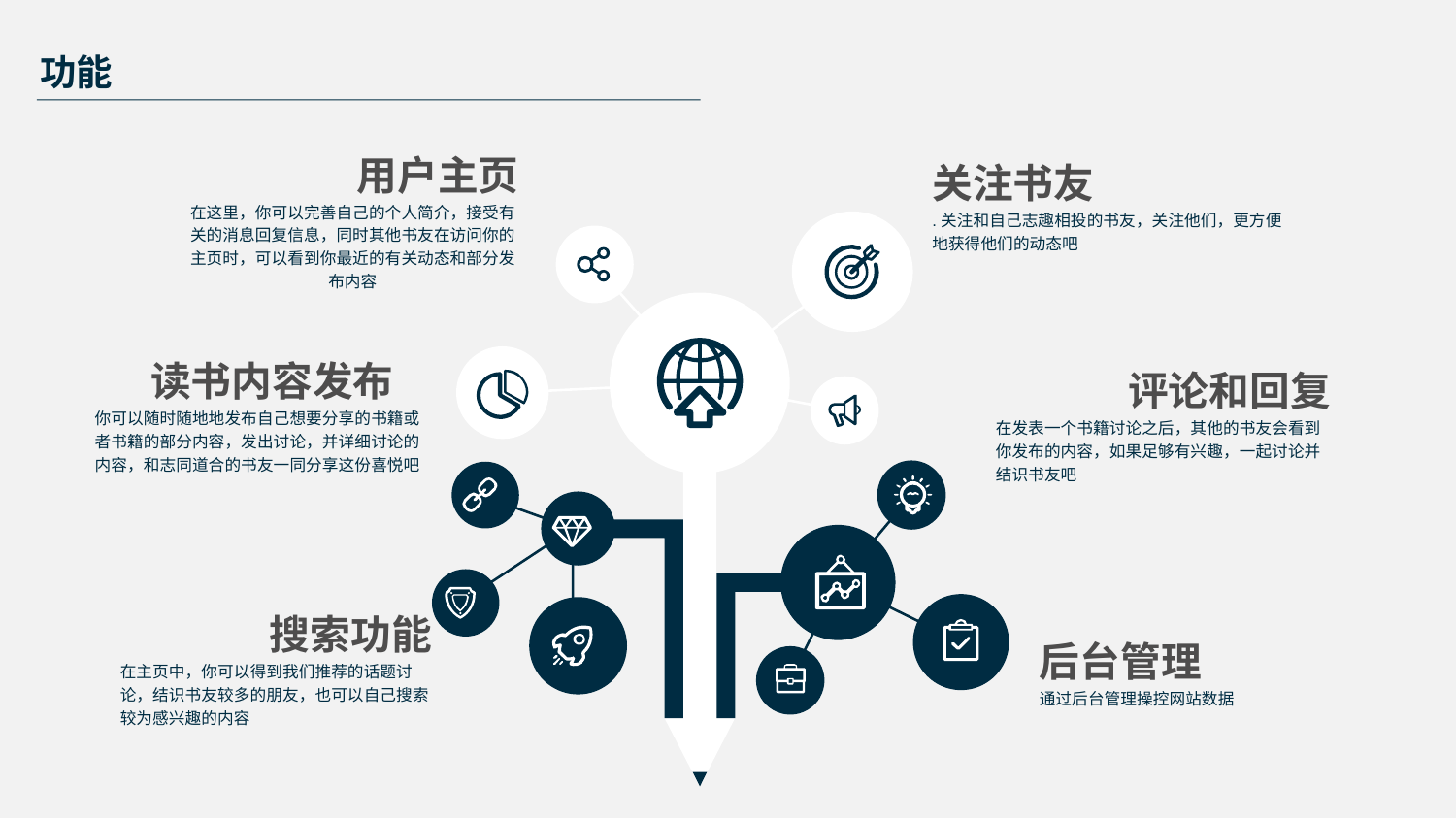

功能

关注书友
.关注和自己志趣相投的书友，关注他们，更方便地获得他们的动态吧
用户主页
在这里，你可以完善自己的个人简介，接受有关的消息回复信息，同时其他书友在访问你的主页时，可以看到你最近的有关动态和部分发布内容

     读书内容发布
你可以随时随地地发布自己想要分享的书籍或者书籍的部分内容，发出讨论，并详细讨论的内容，和志同道合的书友一同分享这份喜悦吧

评论和回复
在发表一个书籍讨论之后，其他的书友会看到你发布的内容，如果足够有兴趣，一起讨论并结识书友吧

搜索功能
在主页中，你可以得到我们推荐的话题讨论，结识书友较多的朋友，也可以自己搜索较为感兴趣的内容

后台管理
通过后台管理操控网站数据